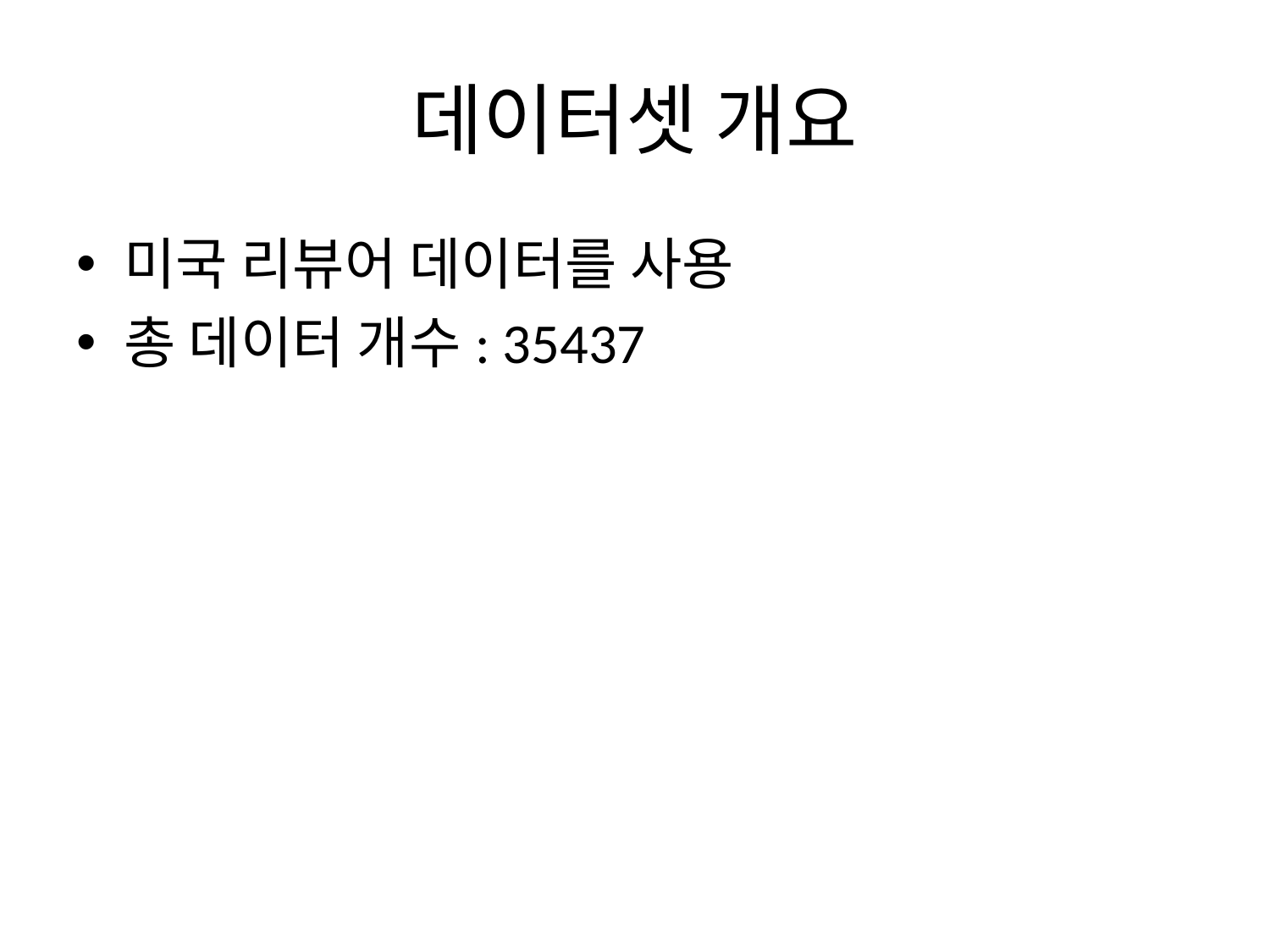

# 데이터셋 개요
미국 리뷰어 데이터를 사용
총 데이터 개수: 35437